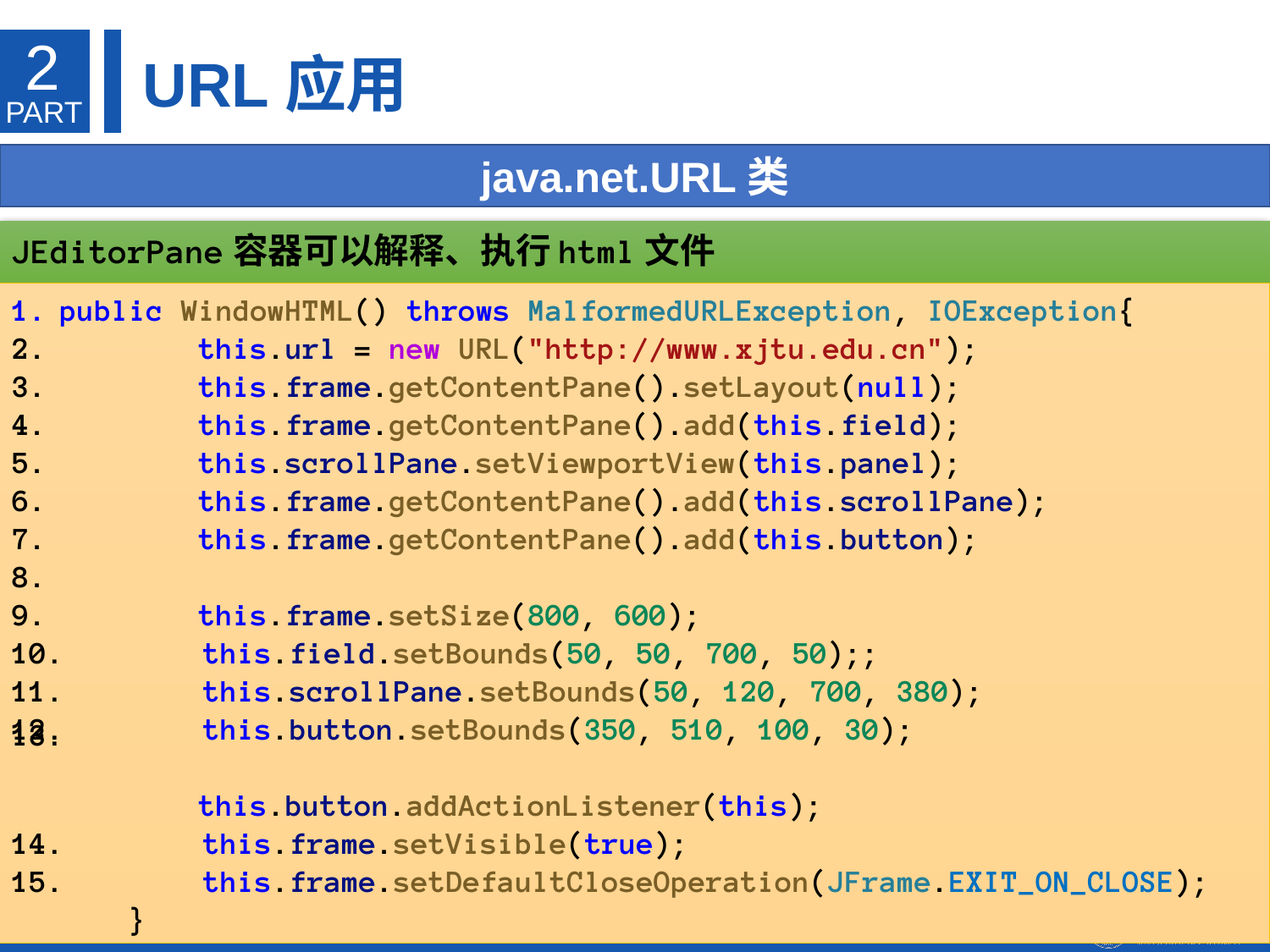

2
URL应用
PART
java.net.URL类
JEditorPane容器可以解释、执行html文件
public WindowHTML() throws MalformedURLException, IOException{
        this.url = new URL("http://www.xjtu.edu.cn");
        this.frame.getContentPane().setLayout(null);
        this.frame.getContentPane().add(this.field);
        this.scrollPane.setViewportView(this.panel);
        this.frame.getContentPane().add(this.scrollPane);
        this.frame.getContentPane().add(this.button);

        this.frame.setSize(800, 600);
        this.field.setBounds(50, 50, 700, 50);;
        this.scrollPane.setBounds(50, 120, 700, 380);
        this.button.setBounds(350, 510, 100, 30);
        this.button.addActionListener(this);
        this.frame.setVisible(true);
        this.frame.setDefaultCloseOperation(JFrame.EXIT_ON_CLOSE);
    }